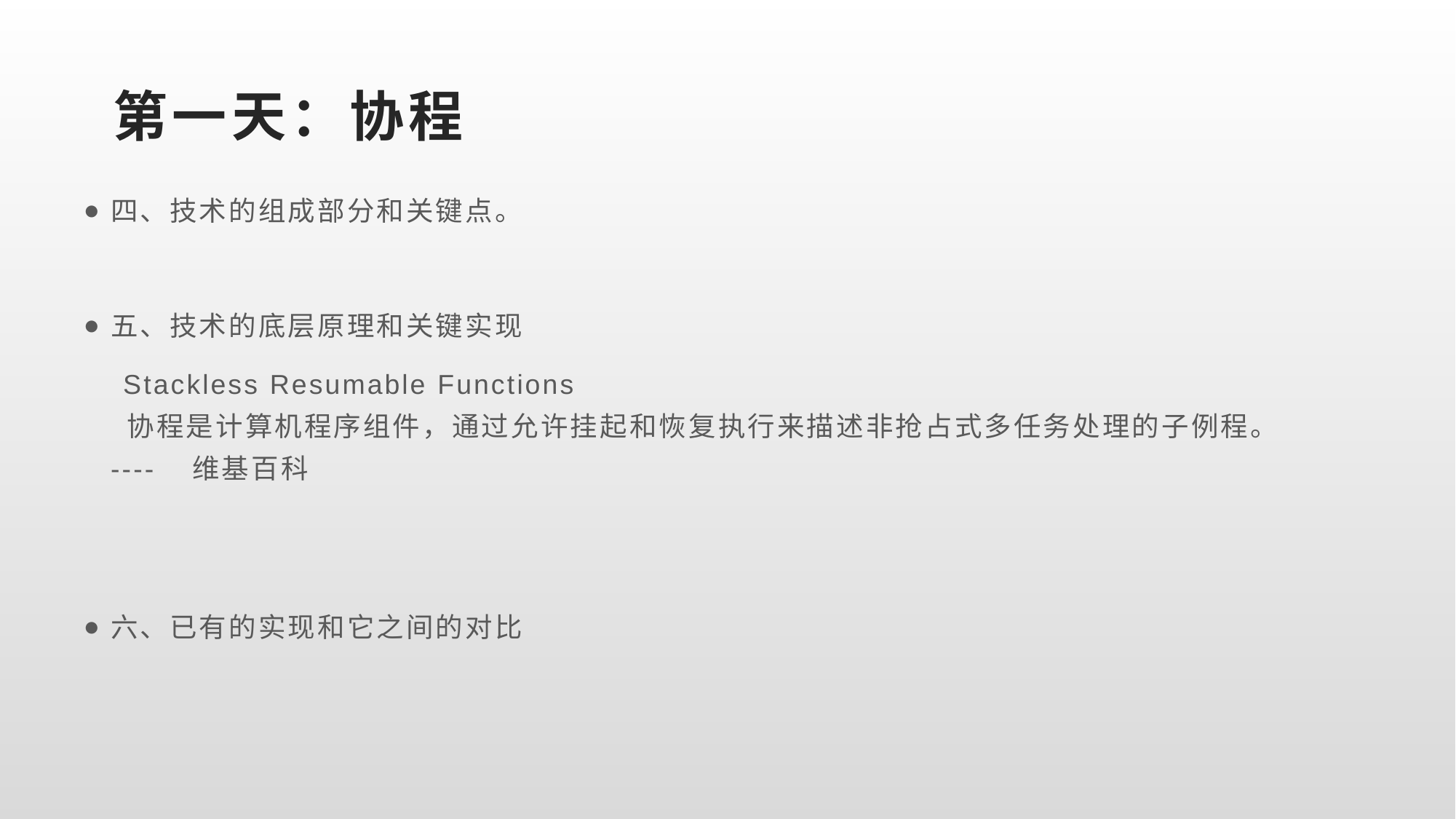

# 第一天：协程
四、技术的组成部分和关键点。

五、技术的底层原理和关键实现
    Stackless Resumable Functions
 协程是计算机程序组件，通过允许挂起和恢复执行来描述非抢占式多任务处理的子例程。     ----   维基百科

六、已有的实现和它之间的对比